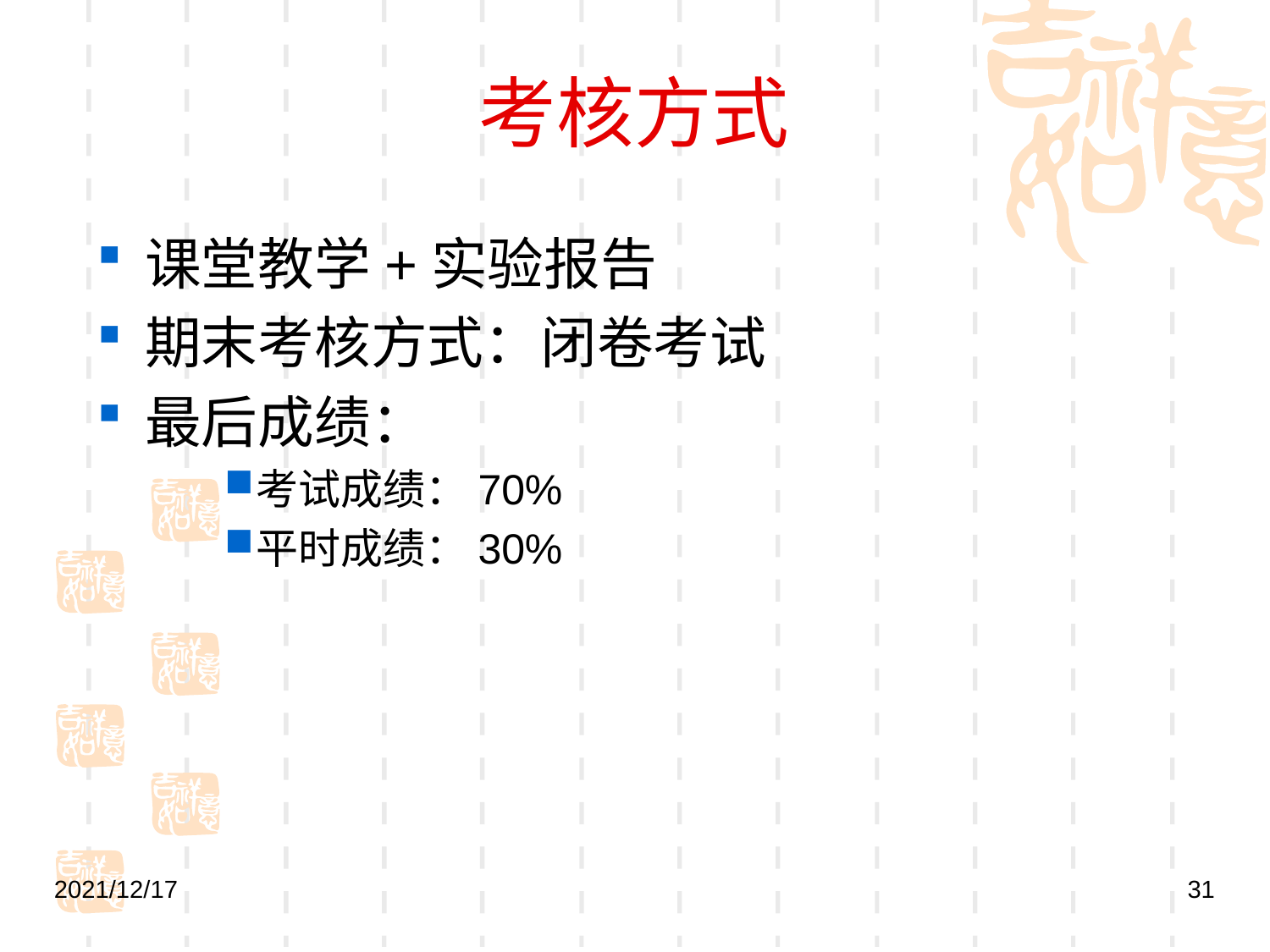

# 考核方式
课堂教学+实验报告
期末考核方式：闭卷考试
最后成绩：
考试成绩：70%
平时成绩：30%

2021/12/17
31